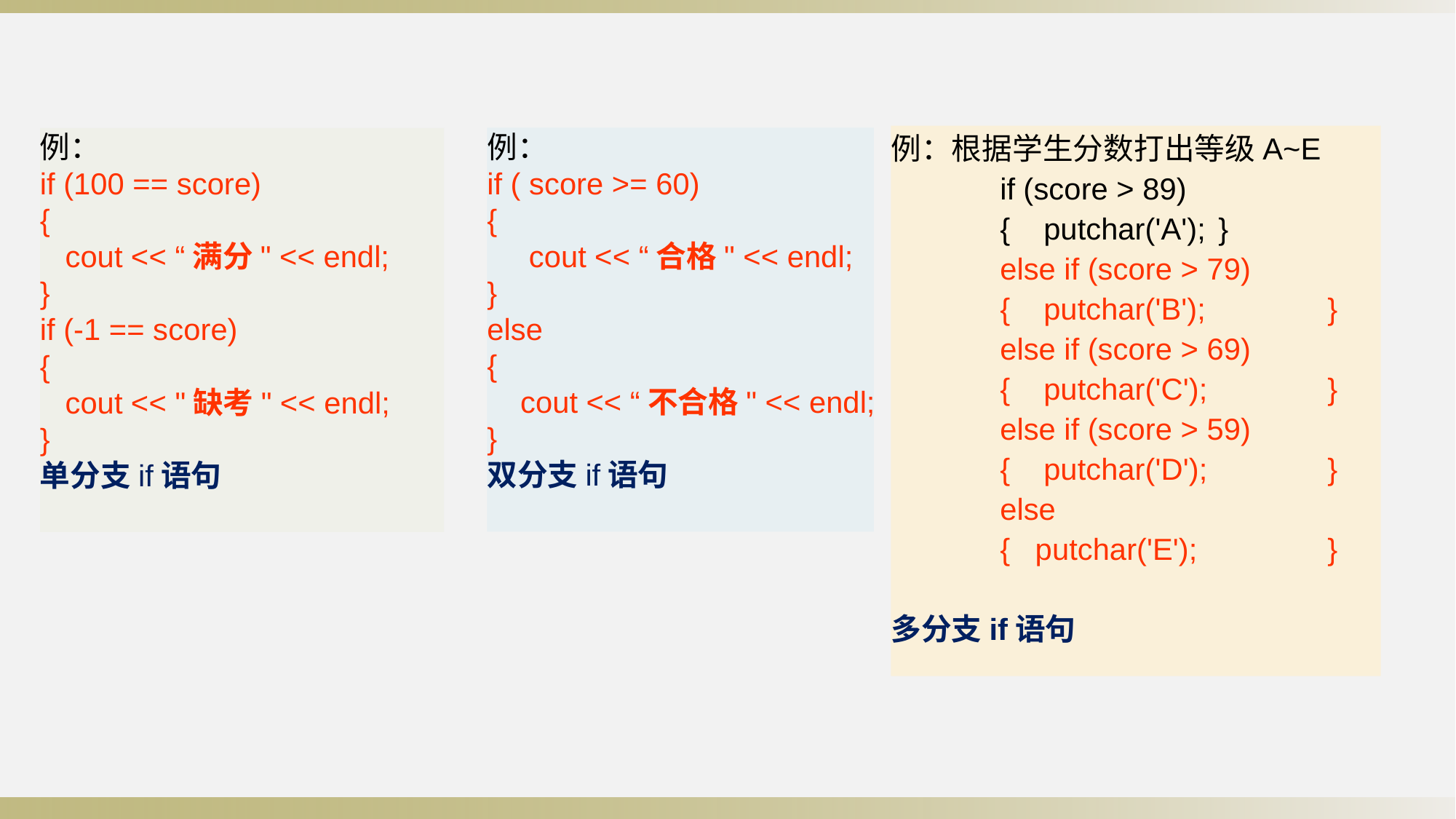

例：根据学生分数打出等级A~E
	if (score > 89)
	{    putchar('A');	}
	else if (score > 79)
	{    putchar('B');    	}
	else if (score > 69)
	{    putchar('C');   	}
	else if (score > 59)
	{    putchar('D');  	}
	else
	{   putchar('E');   	}

多分支if语句
例：
if ( score >= 60)
{
     cout << “合格" << endl;
}
else
{
    cout << “不合格" << endl;
}
双分支if语句

例：
if (100 == score)
{
   cout << “满分" << endl;
}
if (-1 == score)
{
   cout << "缺考" << endl;
}
单分支if语句